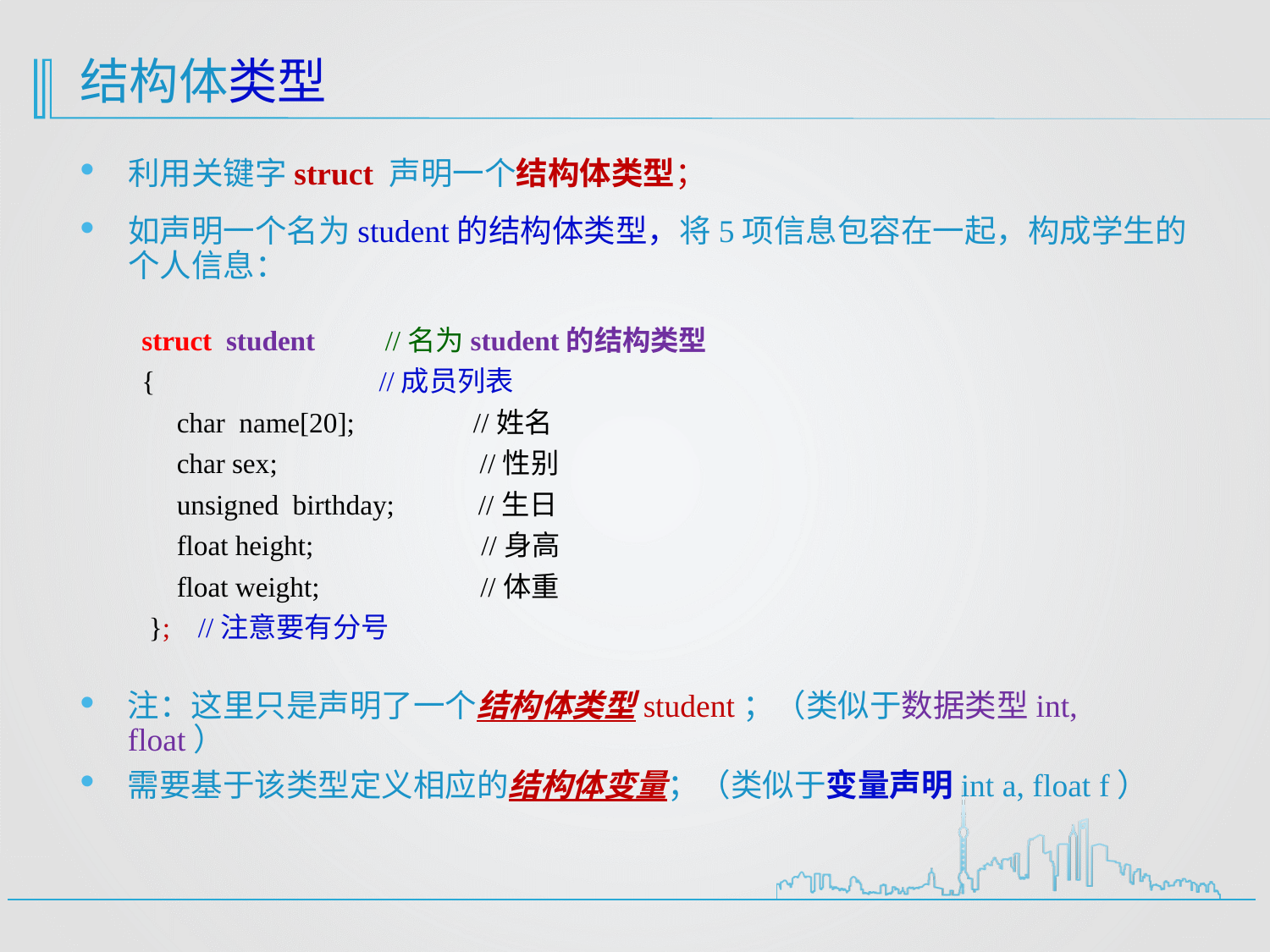

# 结构体类型
利用关键字struct 声明一个结构体类型；
如声明一个名为student的结构体类型，将5项信息包容在一起，构成学生的个人信息：
struct  student          //名为student的结构类型
{                                //成员列表
     char  name[20];                 //姓名
     char sex;                             //性别
     unsigned  birthday;            //生日
     float height;                        //身高
     float weight;                       //体重
 };    //注意要有分号
注：这里只是声明了一个结构体类型student；（类似于数据类型int, float）
需要基于该类型定义相应的结构体变量；（类似于变量声明int a, float f）